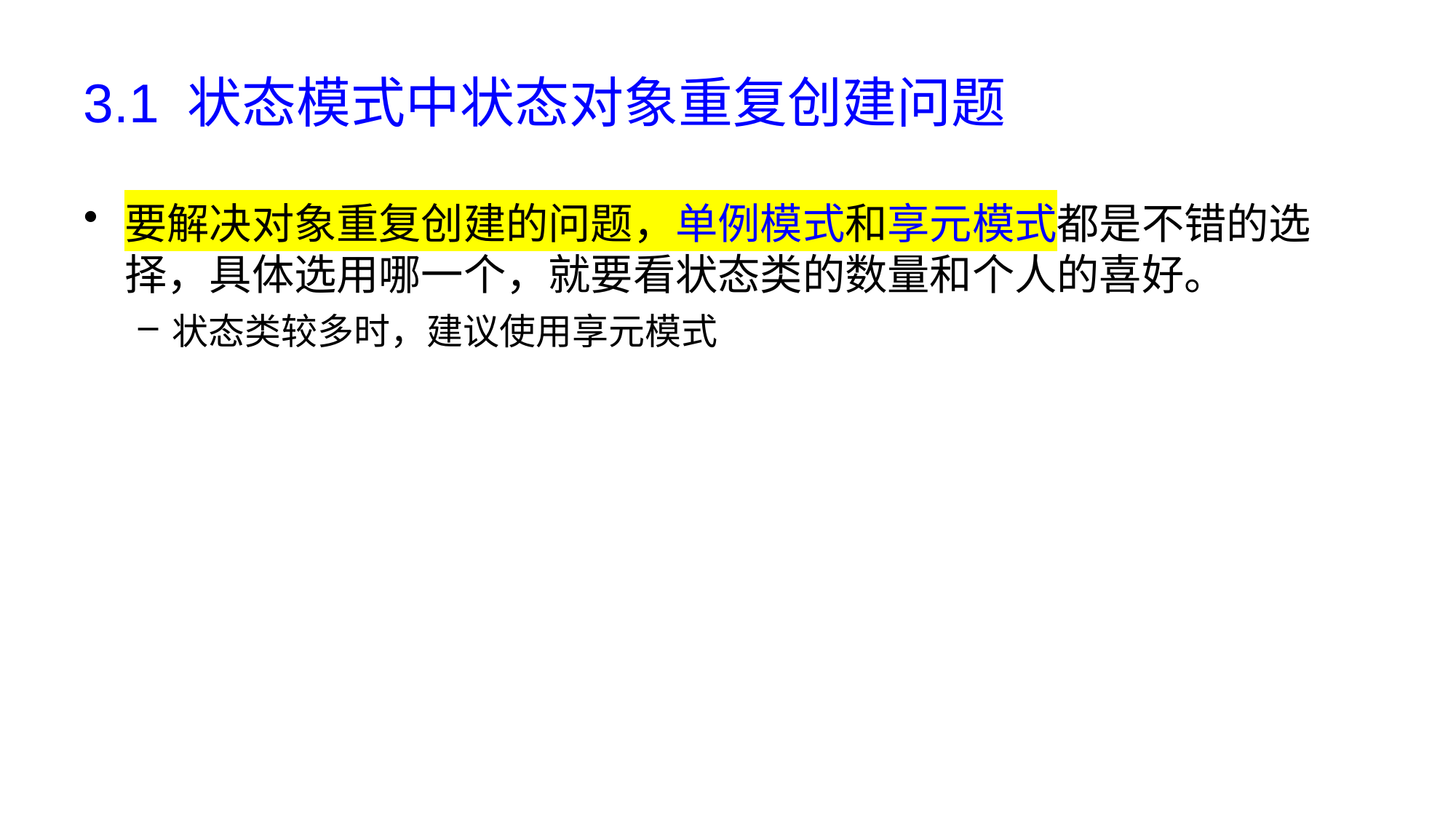

# 3.1 状态模式中状态对象重复创建问题
要解决对象重复创建的问题，单例模式和享元模式都是不错的选择，具体选用哪一个，就要看状态类的数量和个人的喜好。
状态类较多时，建议使用享元模式

31